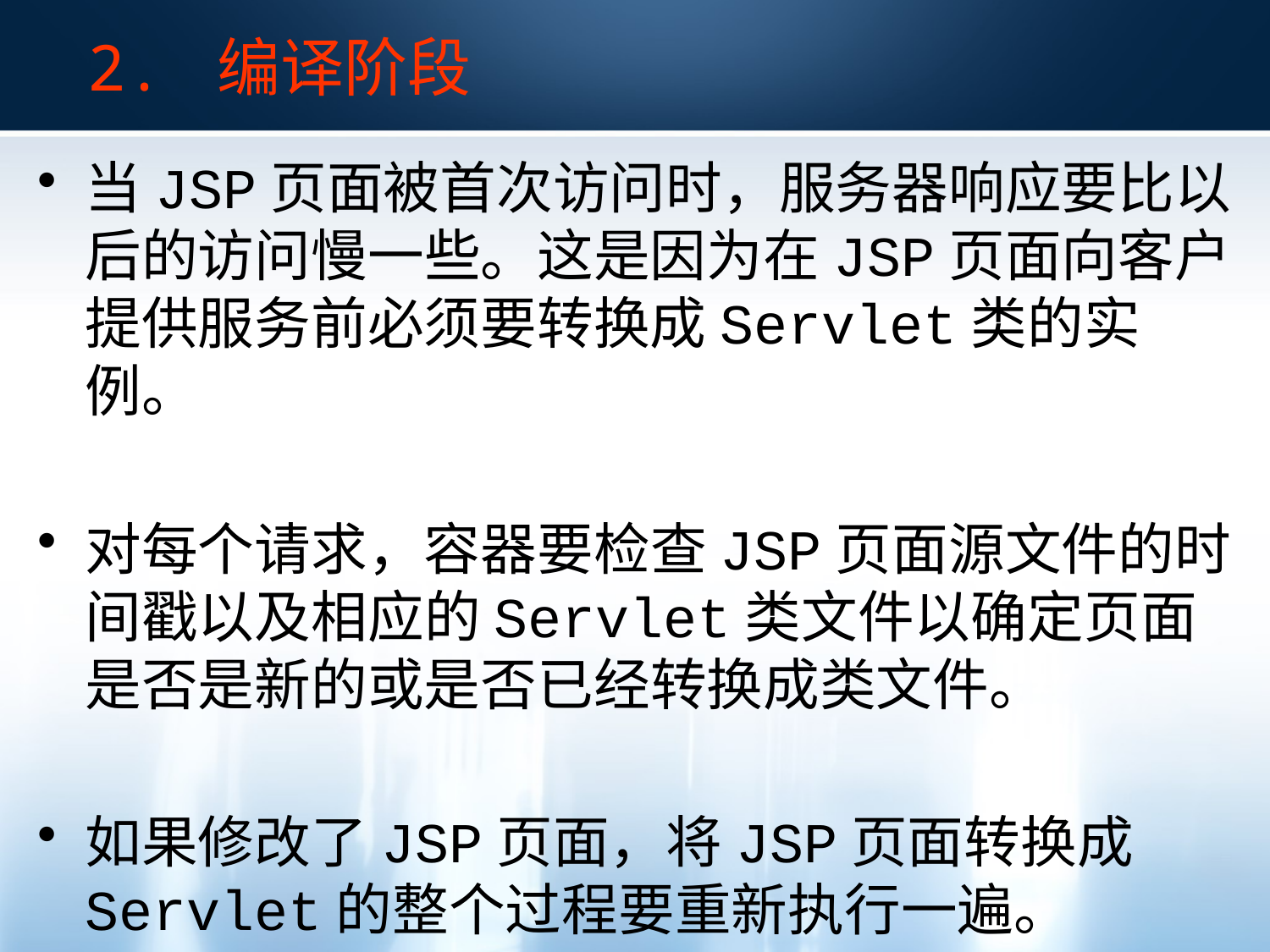

2. 编译阶段
当JSP页面被首次访问时，服务器响应要比以后的访问慢一些。这是因为在JSP页面向客户提供服务前必须要转换成Servlet类的实例。

对每个请求，容器要检查JSP页面源文件的时间戳以及相应的Servlet类文件以确定页面是否是新的或是否已经转换成类文件。

如果修改了JSP页面，将JSP页面转换成Servlet的整个过程要重新执行一遍。